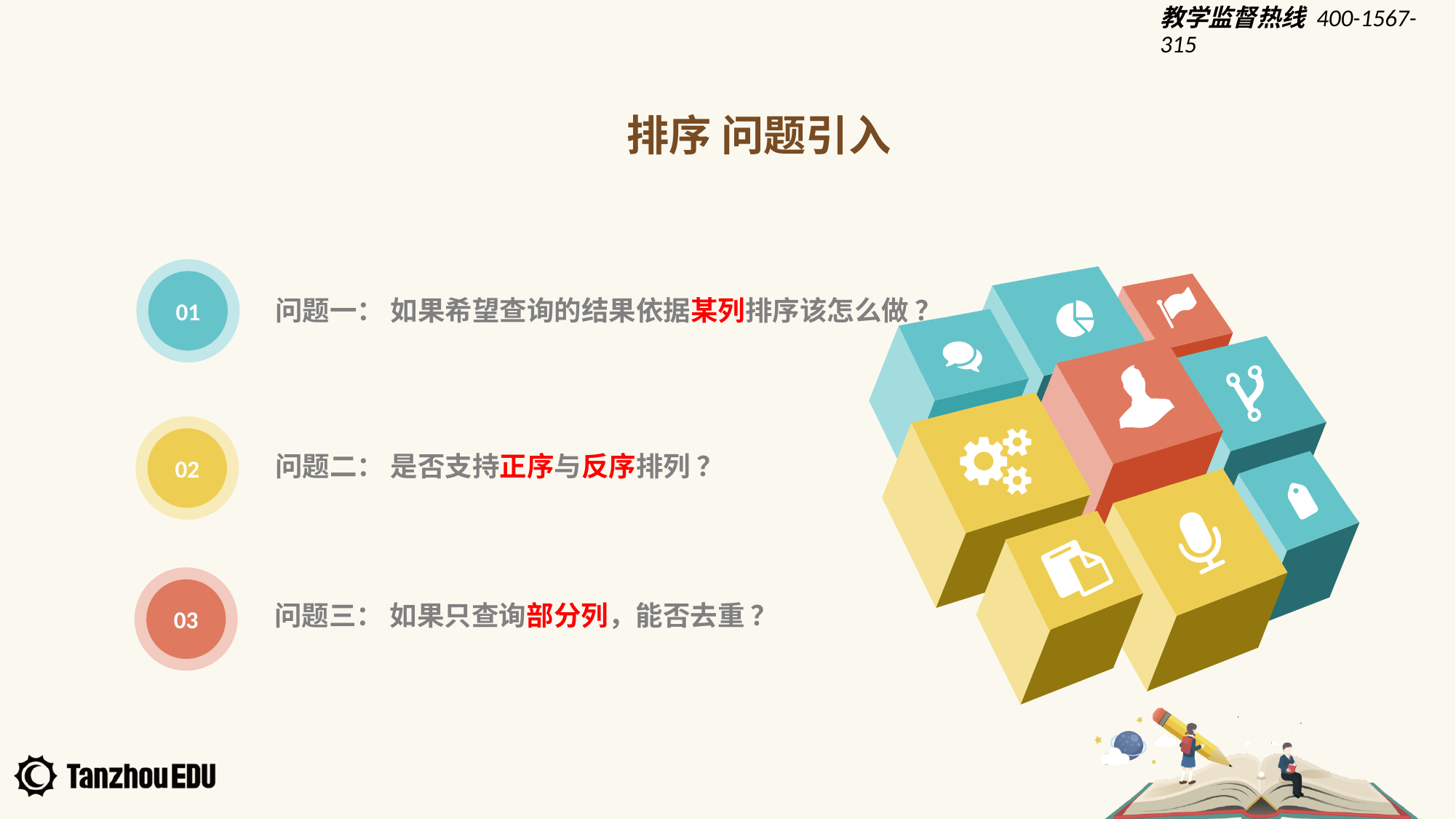

排序 问题引入

01

问题一： 如果希望查询的结果依据某列排序该怎么做 ？

02

问题二： 是否支持正序与反序排列 ？

03
问题三： 如果只查询部分列，能否去重 ？